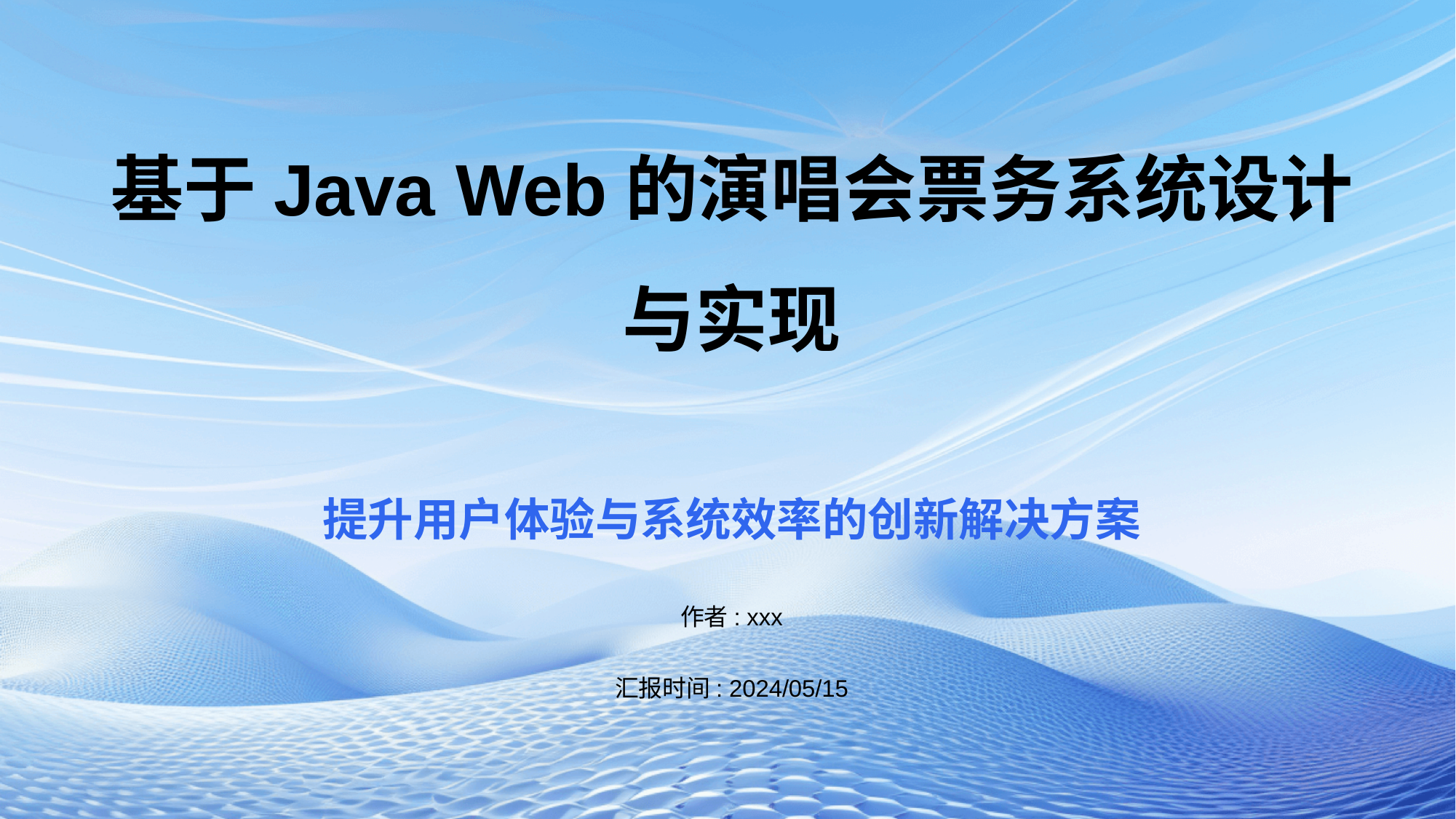

基于Java Web的演唱会票务系统设计与实现
提升用户体验与系统效率的创新解决方案

作者: xxx

汇报时间: 2024/05/15